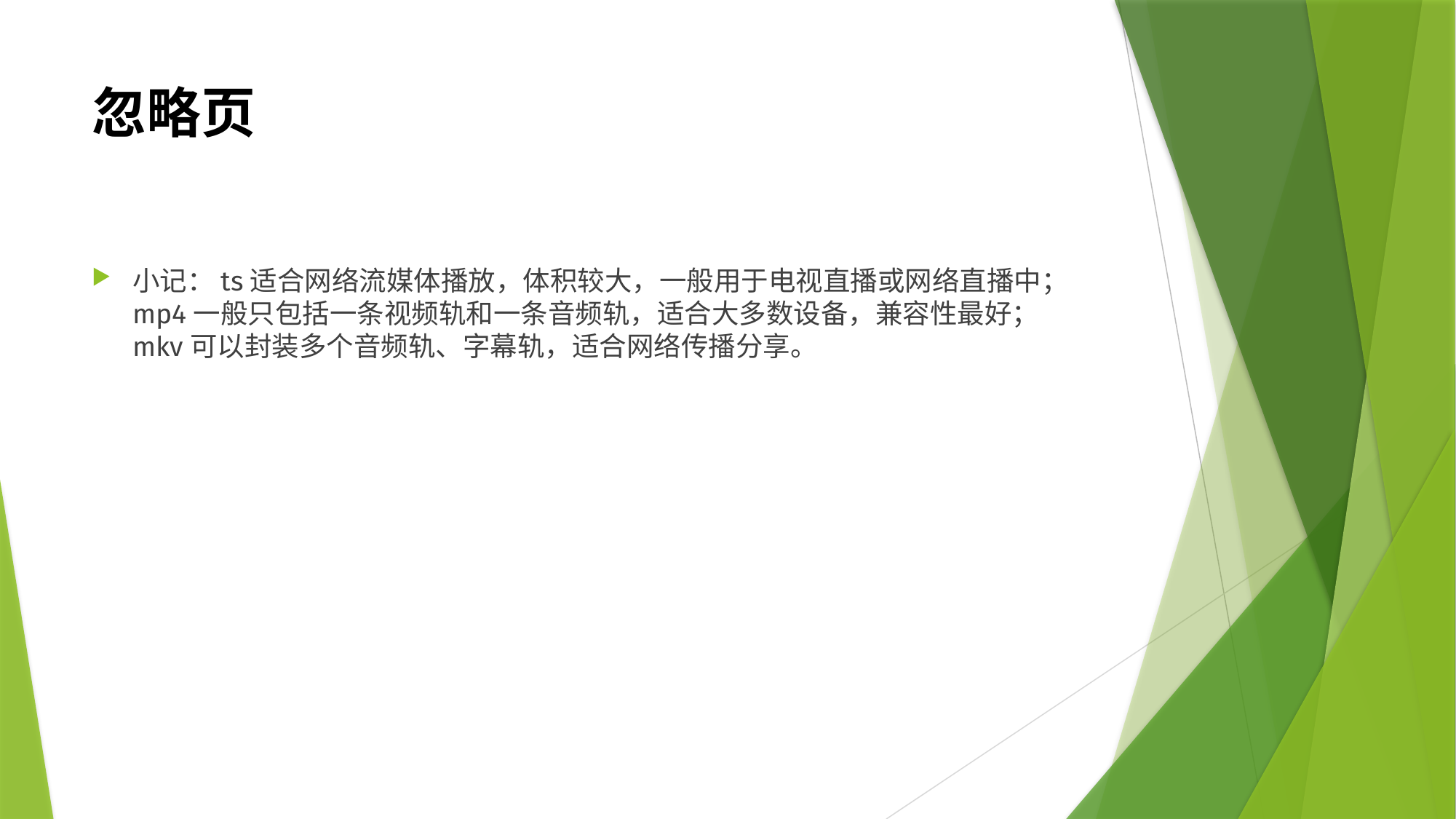

# 忽略页
小记：ts适合网络流媒体播放，体积较大，一般用于电视直播或网络直播中；mp4一般只包括一条视频轨和一条音频轨，适合大多数设备，兼容性最好；mkv可以封装多个音频轨、字幕轨，适合网络传播分享。